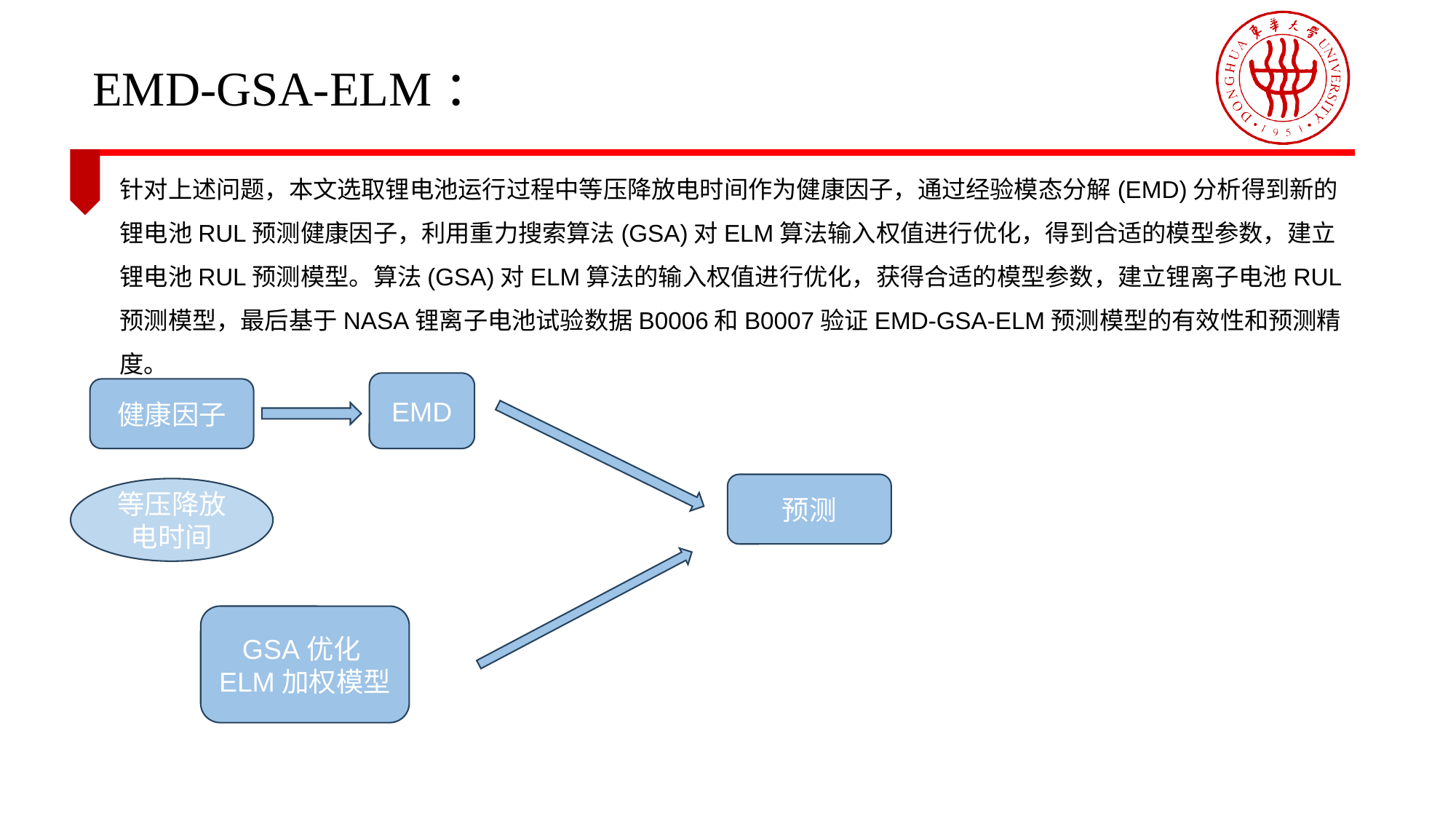

EMD-GSA-ELM：
针对上述问题，本文选取锂电池运行过程中等压降放电时间作为健康因子，通过经验模态分解(EMD)分析得到新的锂电池RUL预测健康因子，利用重力搜索算法(GSA)对ELM算法输入权值进行优化，得到合适的模型参数，建立锂电池RUL预测模型。算法(GSA)对ELM算法的输入权值进行优化，获得合适的模型参数，建立锂离子电池RUL预测模型，最后基于NASA锂离子电池试验数据B0006和B0007验证EMD-GSA-ELM预测模型的有效性和预测精度。
EMD
健康因子

预测
等压降放电时间

GSA优化ELM加权模型